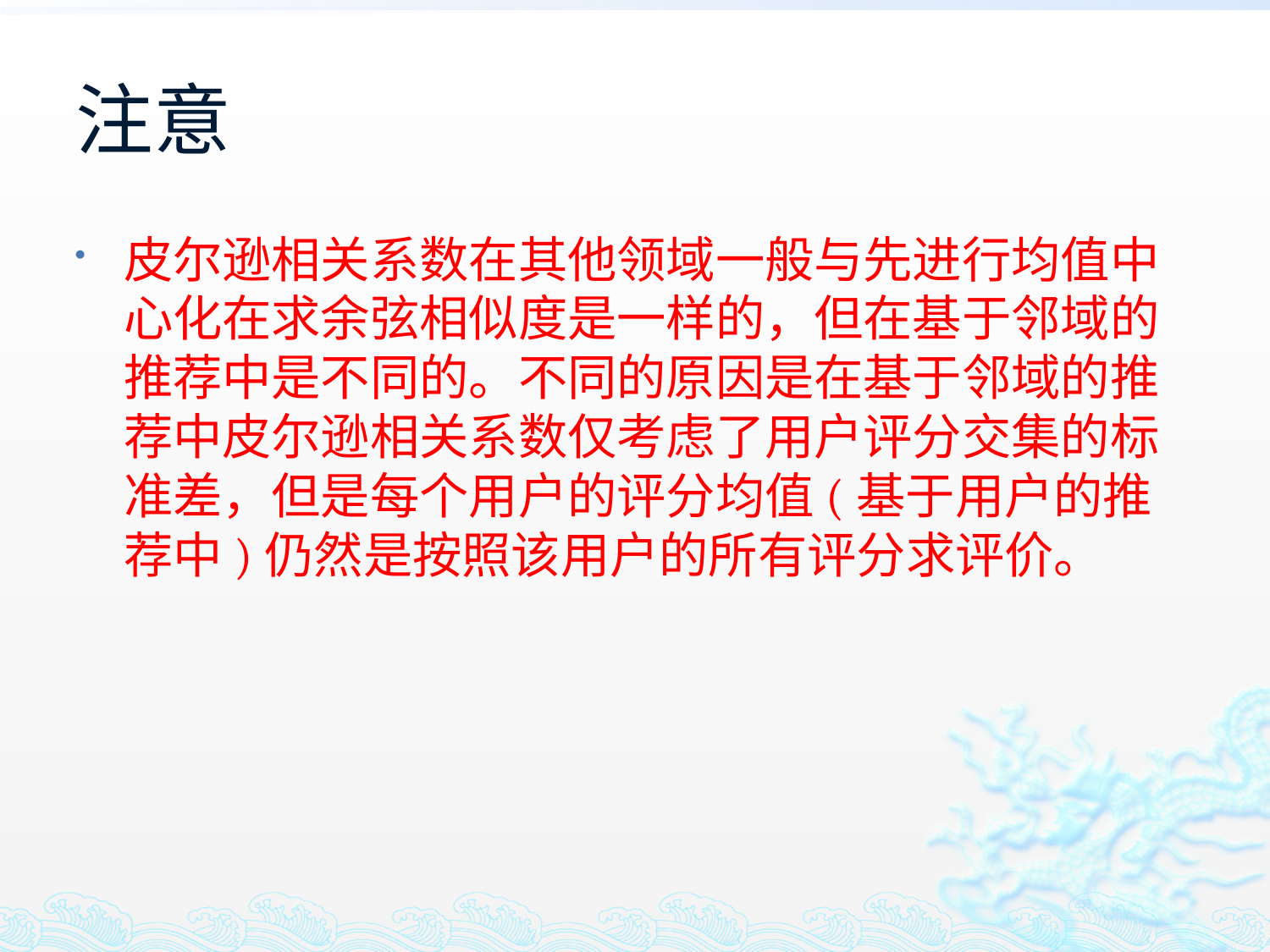

# 注意
皮尔逊相关系数在其他领域一般与先进行均值中心化在求余弦相似度是一样的，但在基于邻域的推荐中是不同的。不同的原因是在基于邻域的推荐中皮尔逊相关系数仅考虑了用户评分交集的标准差，但是每个用户的评分均值(基于用户的推荐中)仍然是按照该用户的所有评分求评价。